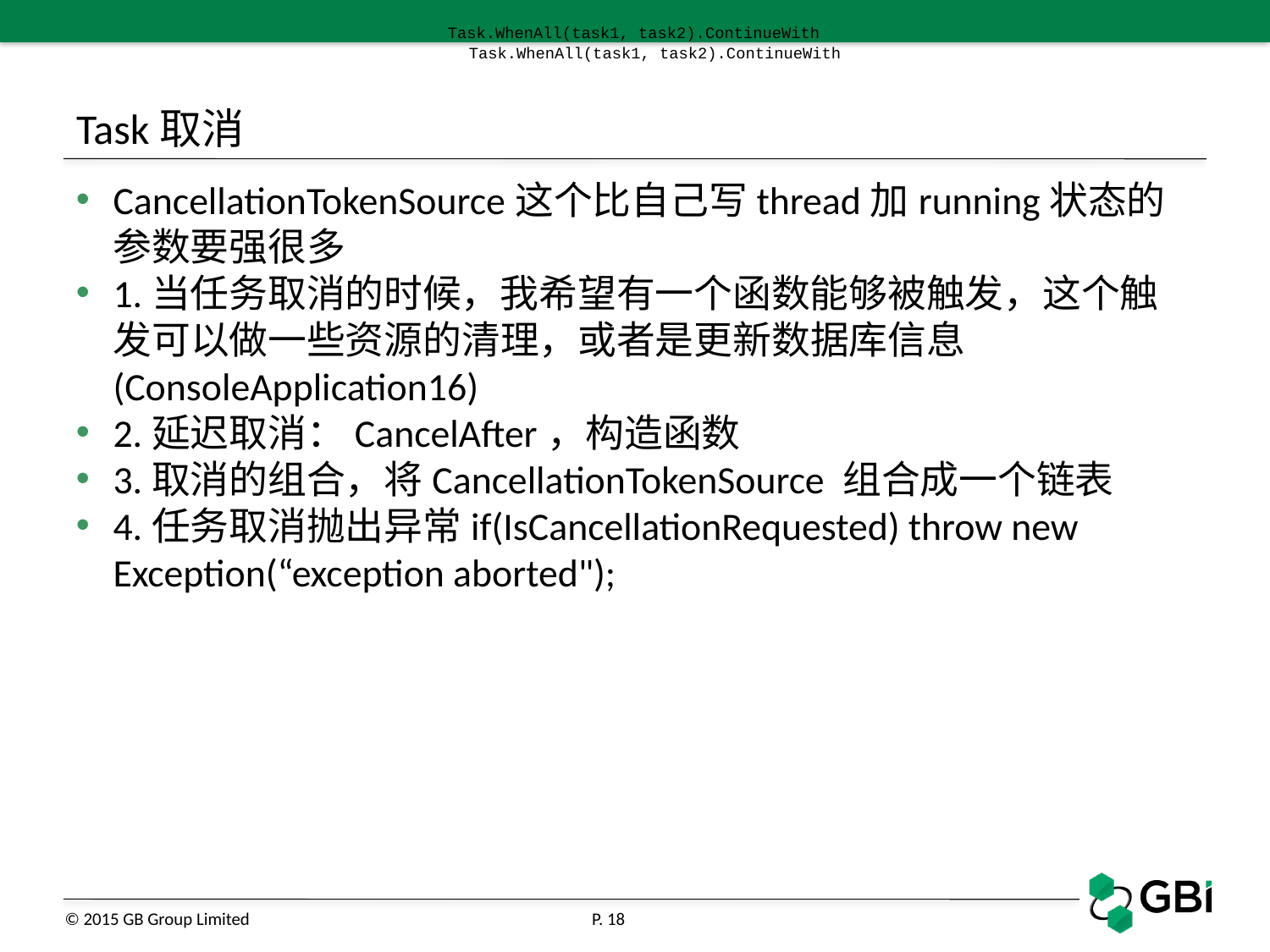

Task.WhenAll(task1, task2).ContinueWith
Task.WhenAll(task1, task2).ContinueWith
# Task取消
CancellationTokenSource这个比自己写thread加running状态的参数要强很多
1.当任务取消的时候，我希望有一个函数能够被触发，这个触发可以做一些资源的清理，或者是更新数据库信息(ConsoleApplication16)
2.延迟取消：CancelAfter，构造函数
3.取消的组合，将CancellationTokenSource 组合成一个链表
4.任务取消抛出异常if(IsCancellationRequested) throw new Exception(“exception aborted");